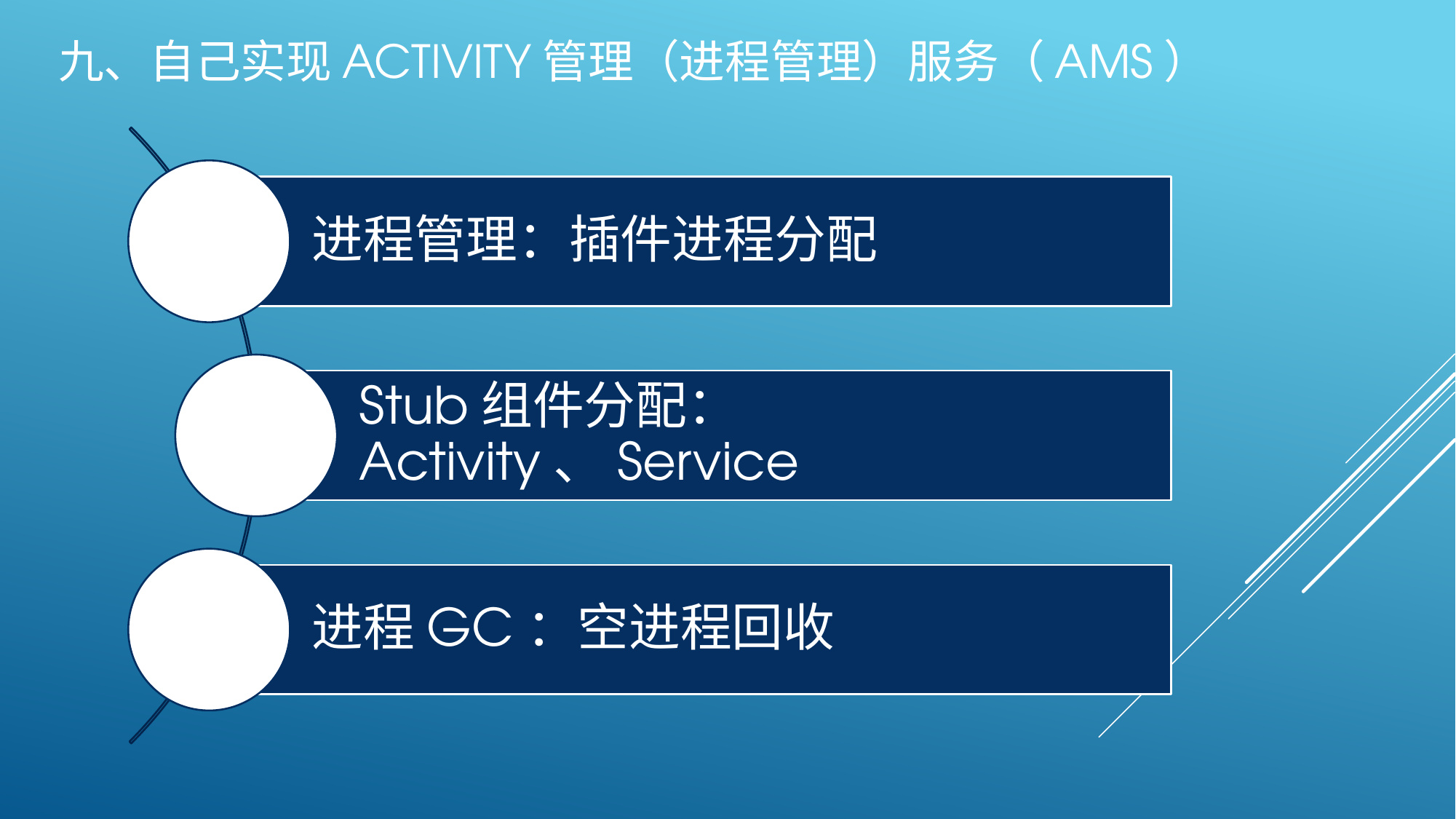

# 九、自己实现ACTIVITY管理（进程管理）服务（AMS）
进程管理：插件进程分配
Stub组件分配：Activity、Service
进程GC：空进程回收